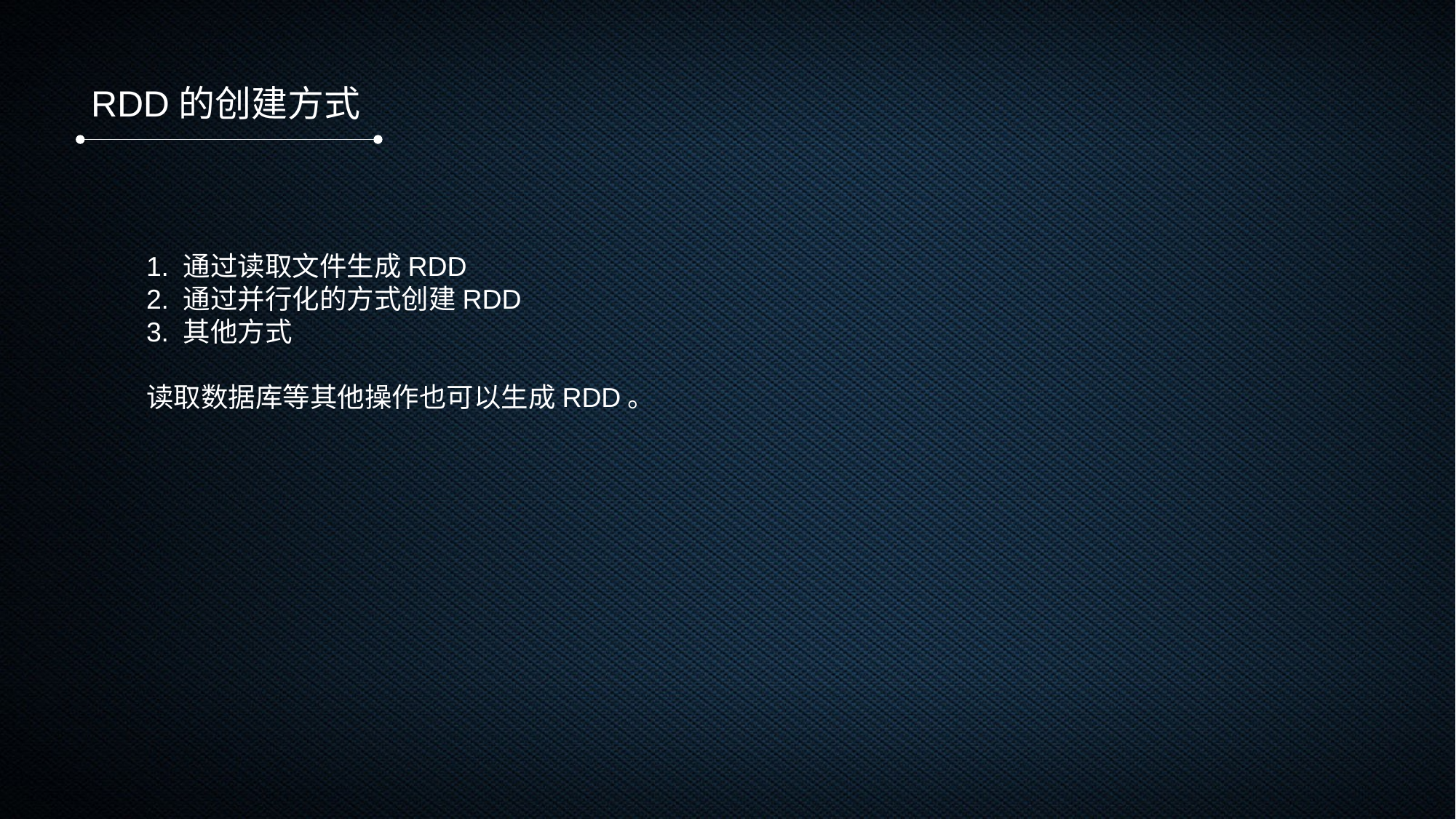

RDD的创建方式
1. 通过读取文件生成RDD
2. 通过并行化的方式创建RDD
3. 其他方式

读取数据库等其他操作也可以生成RDD。